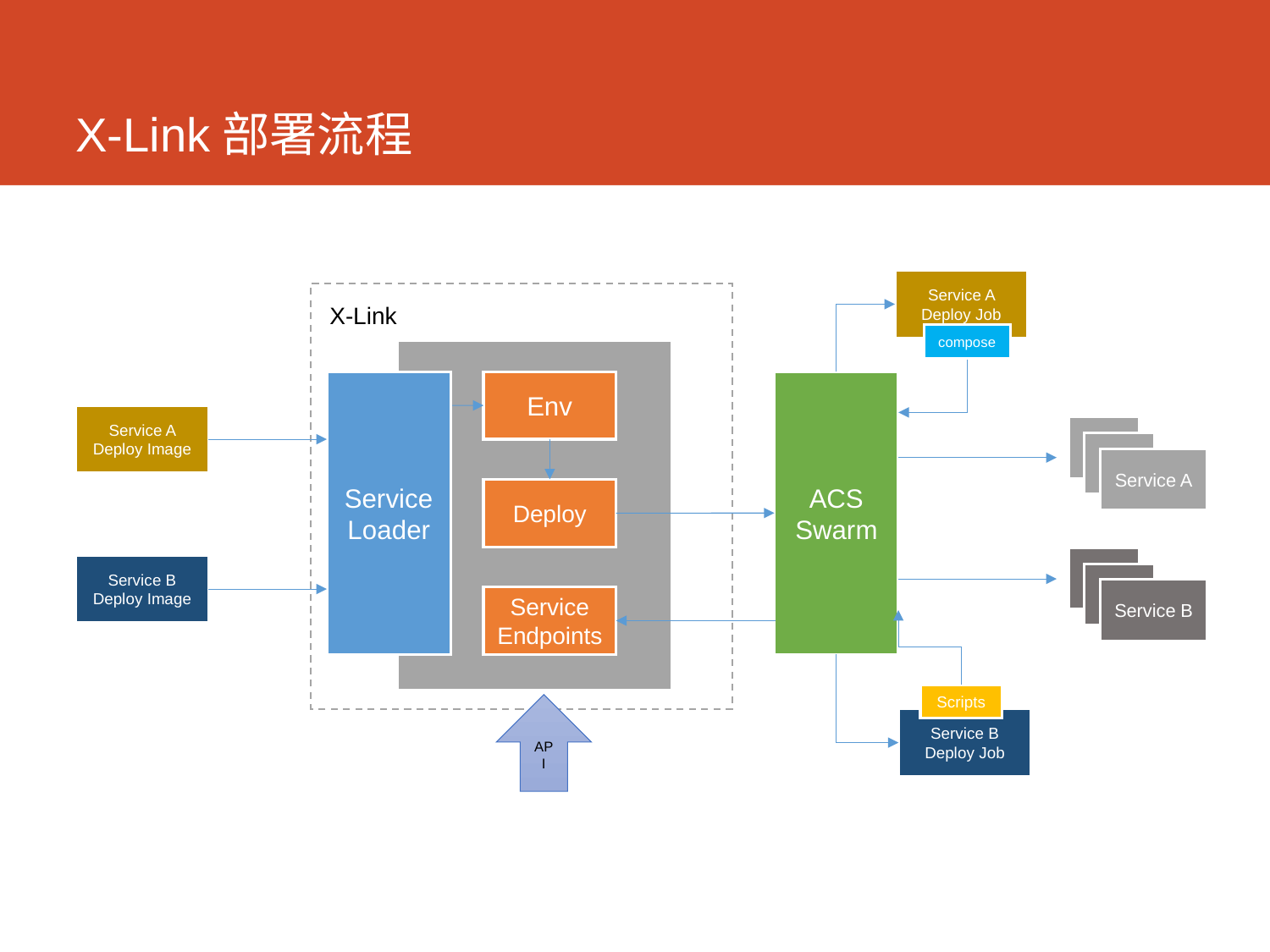

# X-Link部署流程
Service A Deploy Job

X-Link
compose

Service Loader
Env
ACS Swarm
Service A Deploy Image

Service A
Deploy

Service B Deploy Image

Service B
Service Endpoints
Scripts
API
Service B Deploy Job